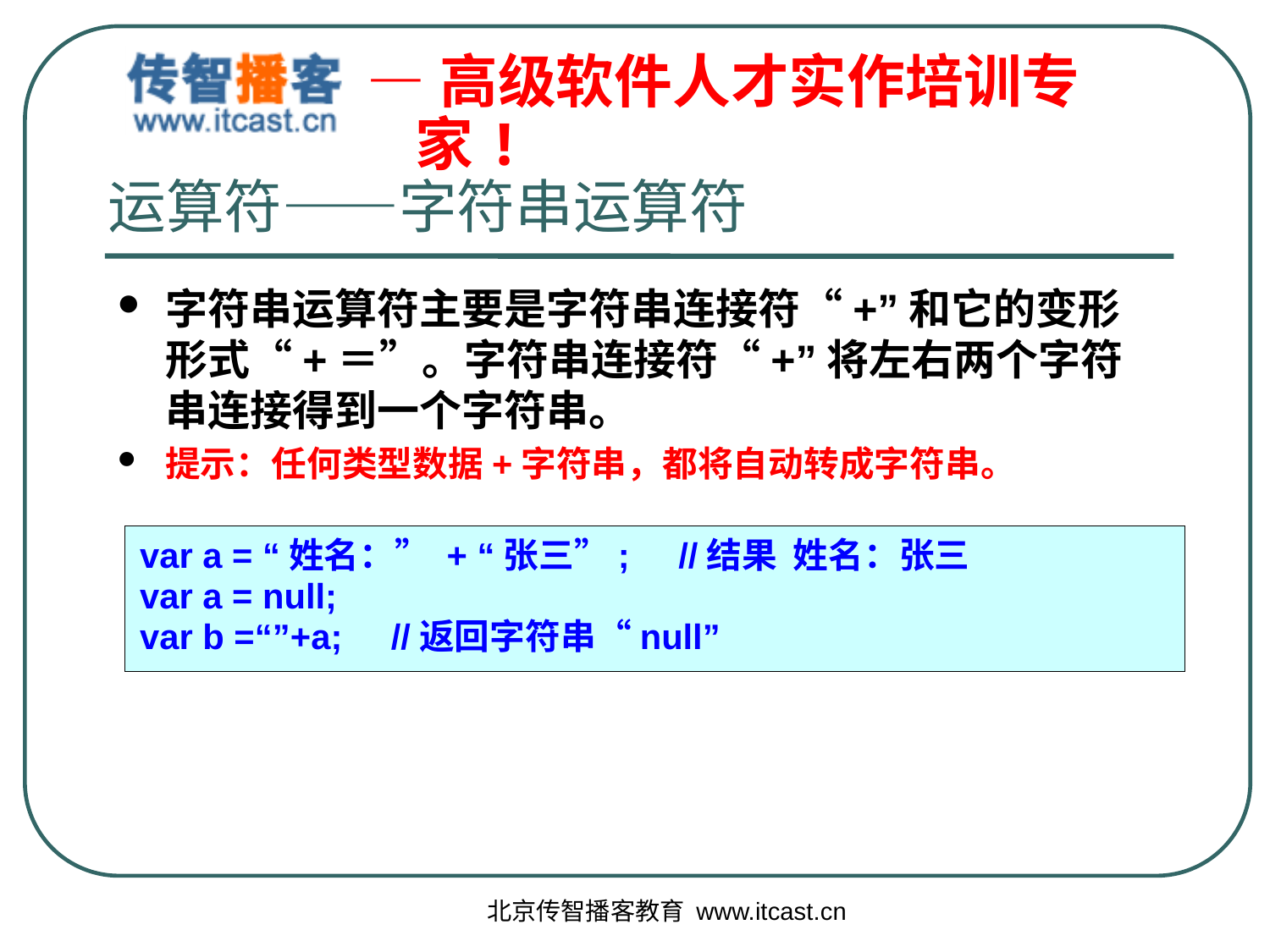

运算符——字符串运算符
字符串运算符主要是字符串连接符“+”和它的变形形式“+＝”。字符串连接符“+”将左右两个字符串连接得到一个字符串。
提示：任何类型数据+字符串，都将自动转成字符串。
var a = “姓名：” + “张三”;     //结果  姓名：张三
var a = null;
var b =“”+a;     //返回字符串“null”